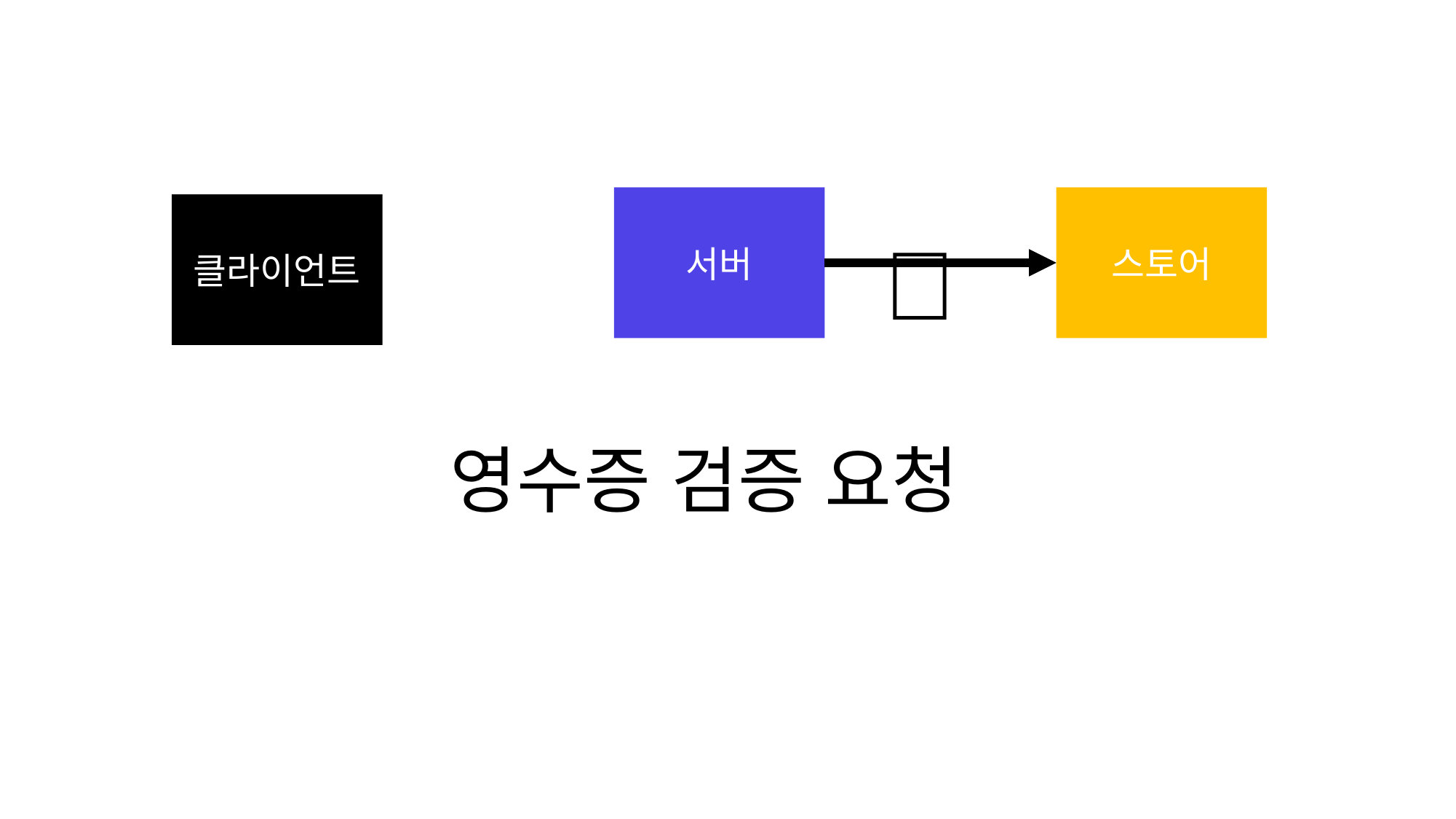

스토어
서버
클라이언트
🧾
영수증 검증 요청